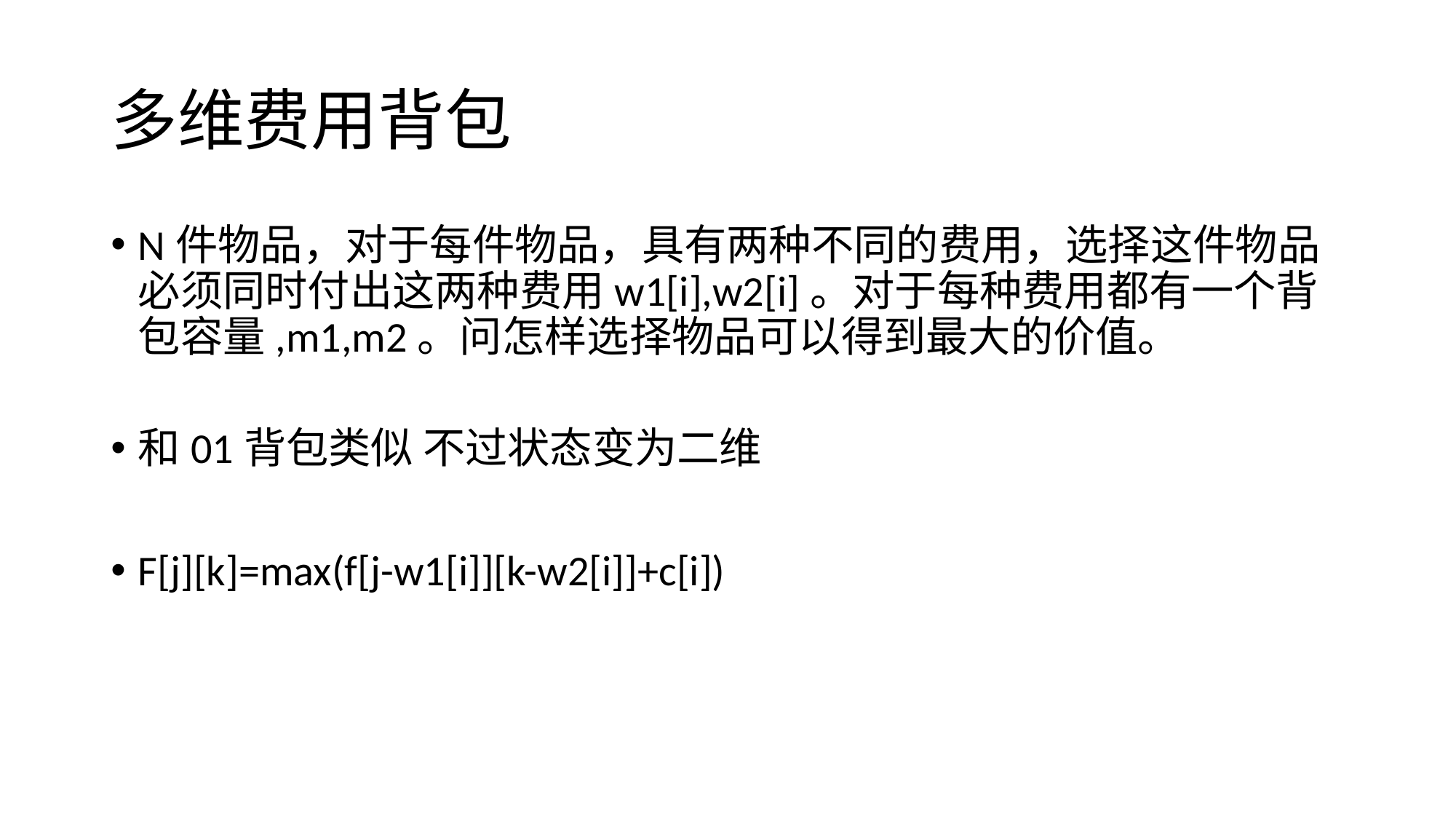

# 多维费用背包
N件物品，对于每件物品，具有两种不同的费用，选择这件物品必须同时付出这两种费用w1[i],w2[i]。对于每种费用都有一个背包容量,m1,m2。问怎样选择物品可以得到最大的价值。
和01背包类似 不过状态变为二维

F[j][k]=max(f[j-w1[i]][k-w2[i]]+c[i])